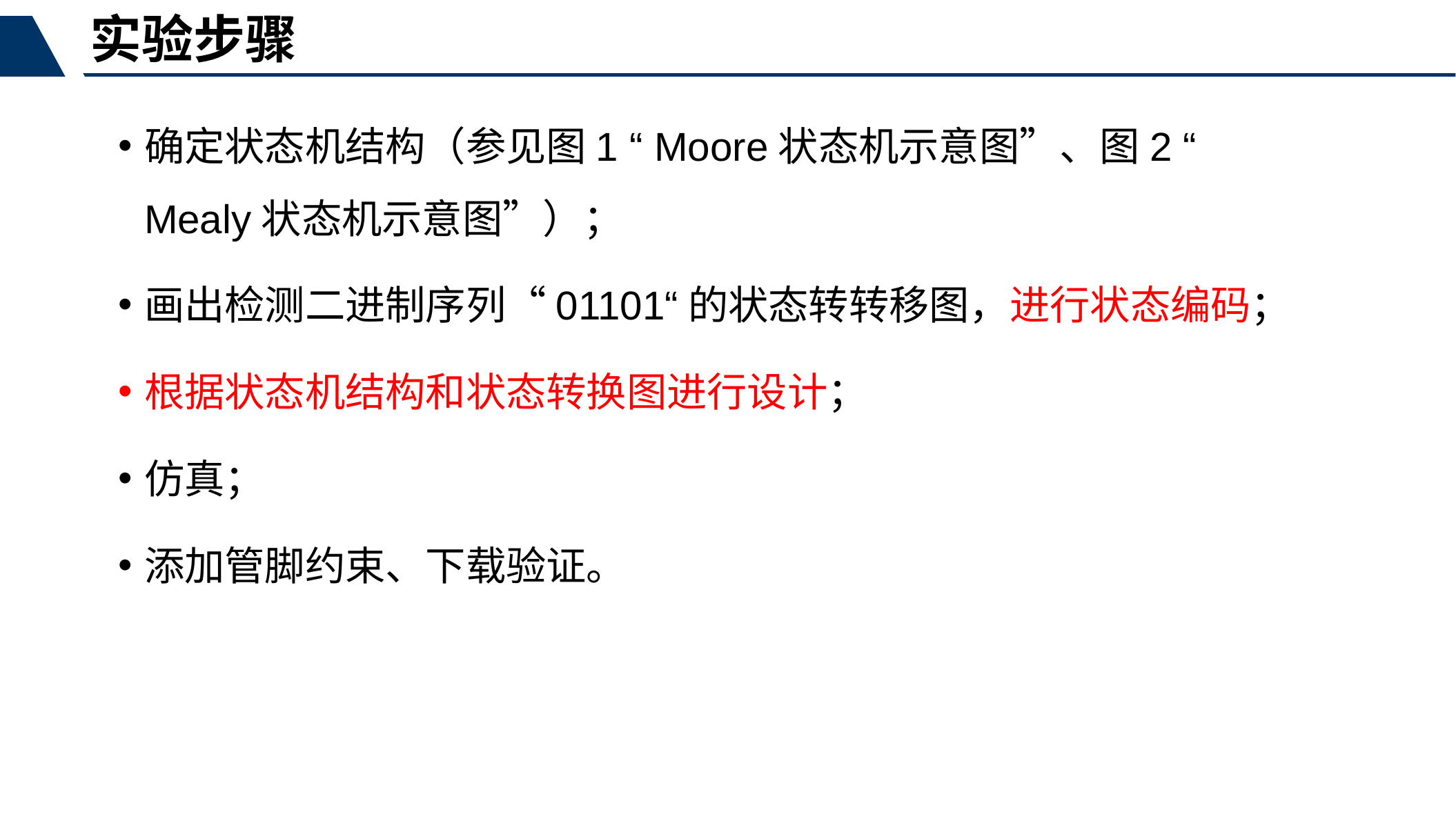

实验步骤

确定状态机结构（参见图1 “ Moore状态机示意图”、图2 “ Mealy状态机示意图”）；
画出检测二进制序列“01101“的状态转转移图，进行状态编码；
根据状态机结构和状态转换图进行设计；
仿真；
添加管脚约束、下载验证。